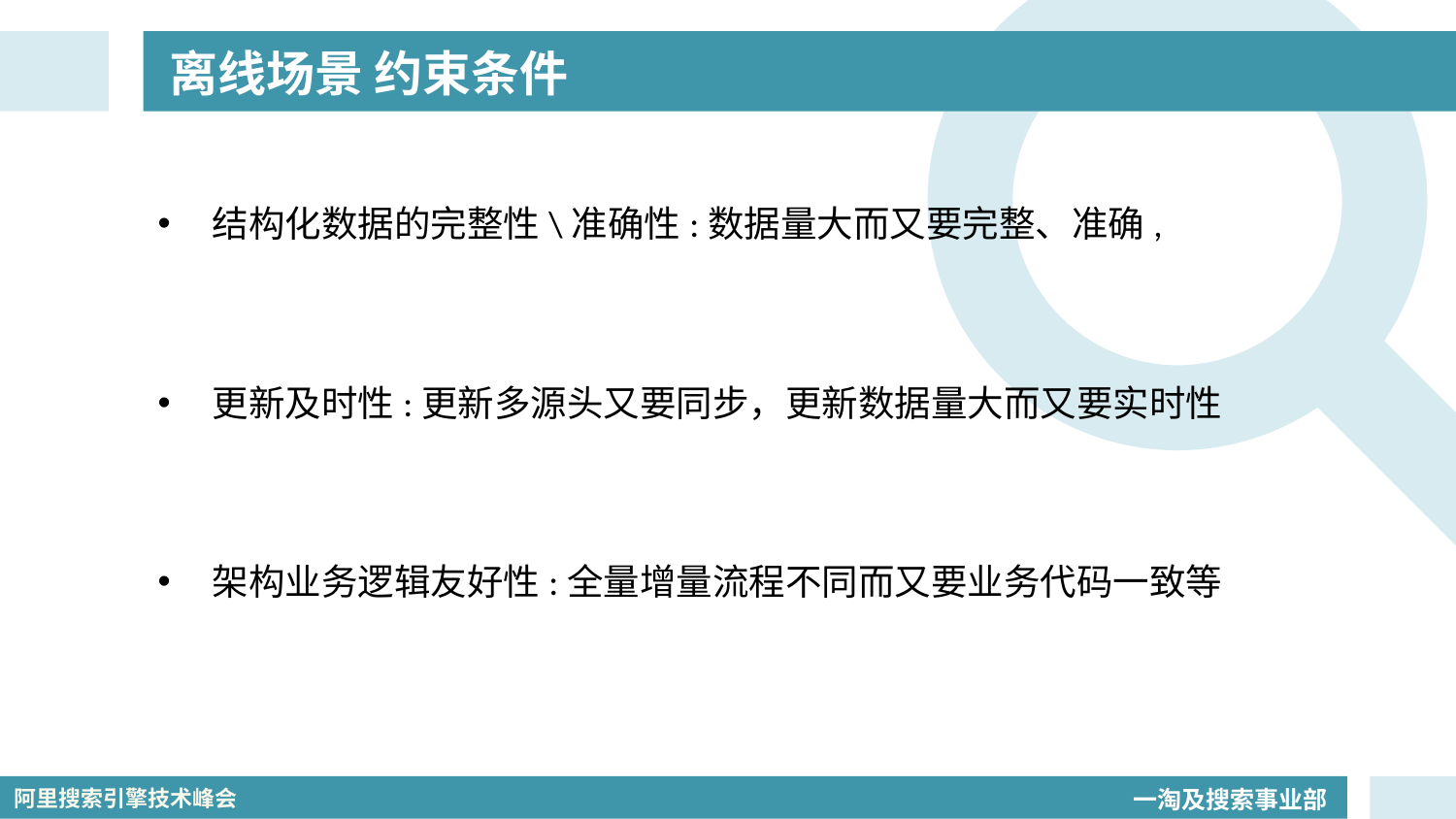

# 离线场景 约束条件

结构化数据的完整性\准确性:数据量大而又要完整、准确,

更新及时性:更新多源头又要同步，更新数据量大而又要实时性

架构业务逻辑友好性:全量增量流程不同而又要业务代码一致等